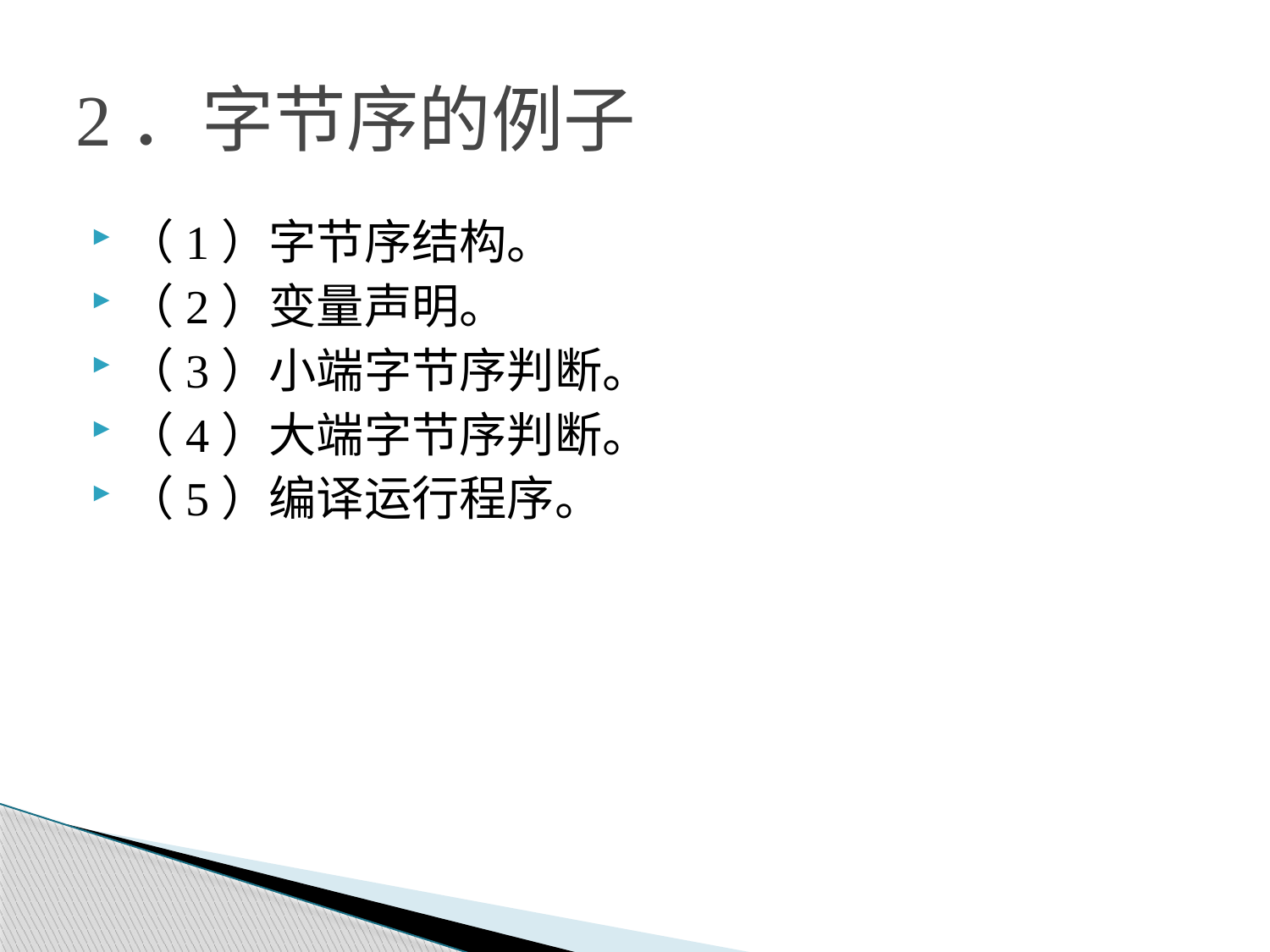

# 2．字节序的例子
（1）字节序结构。
（2）变量声明。
（3）小端字节序判断。
（4）大端字节序判断。
（5）编译运行程序。